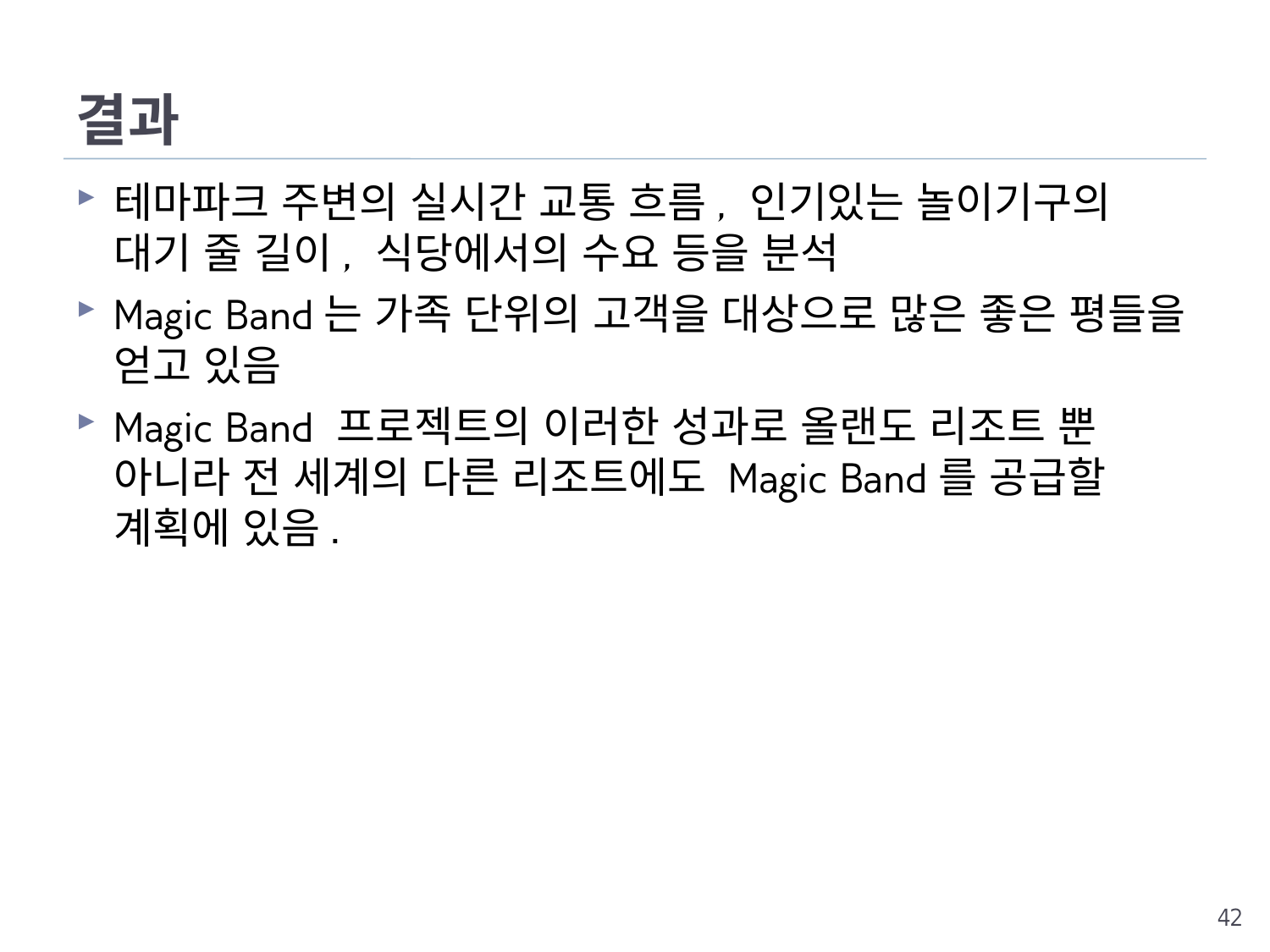

# 결과
테마파크 주변의 실시간 교통 흐름, 인기있는 놀이기구의 대기 줄 길이, 식당에서의 수요 등을 분석
Magic Band는 가족 단위의 고객을 대상으로 많은 좋은 평들을 얻고 있음
Magic Band 프로젝트의 이러한 성과로 올랜도 리조트 뿐 아니라 전 세계의 다른 리조트에도 Magic Band를 공급할 계획에 있음.

42